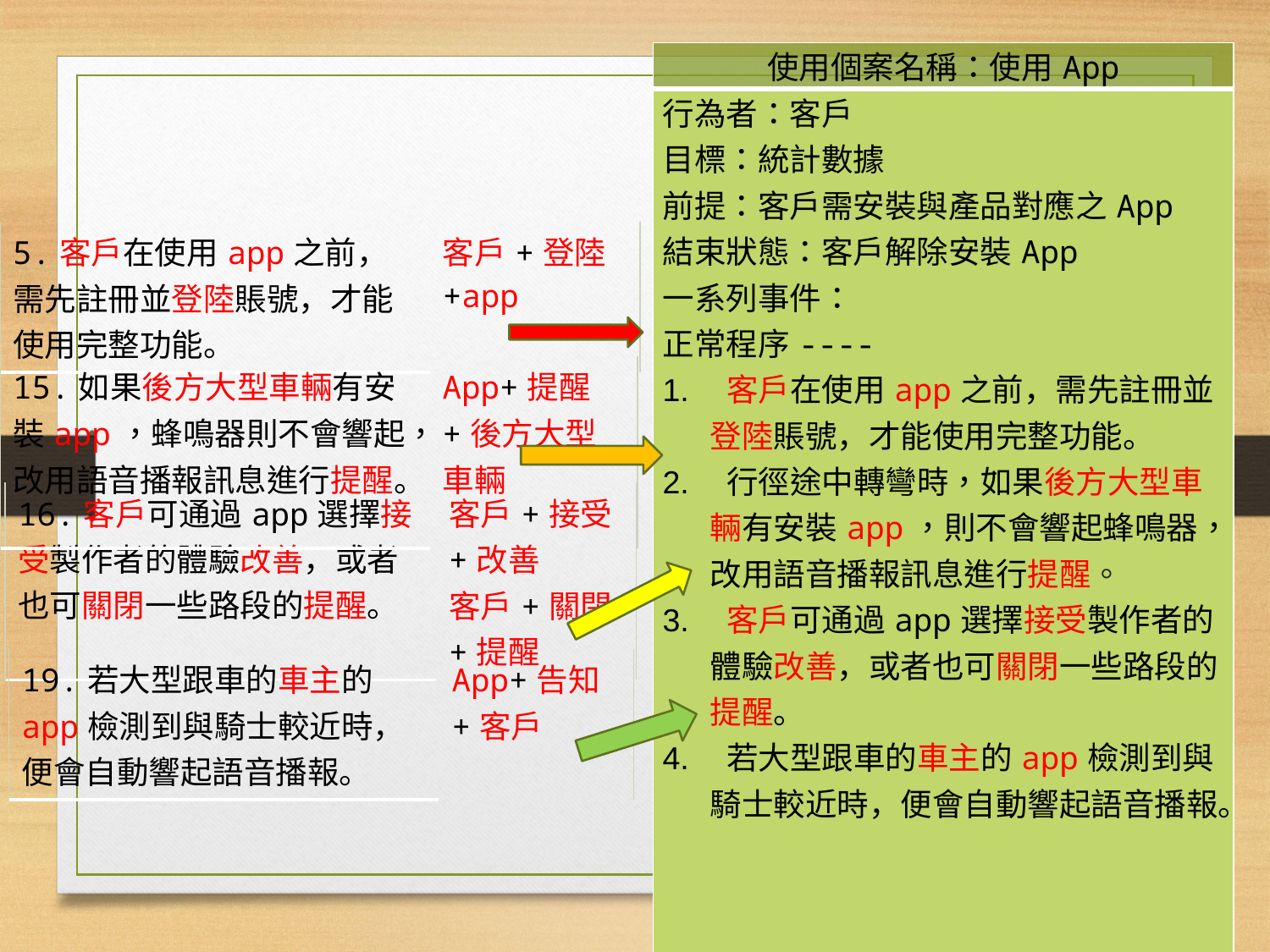

| 使用個案名稱：使用App |
| --- |
| 行為者：客戶 目標：統計數據 前提：客戶需安裝與產品對應之App 結束狀態：客戶解除安裝App 一系列事件： 正常程序---- 客戶在使用app之前，需先註冊並登陸賬號，才能使用完整功能。 行徑途中轉彎時，如果後方大型車輛有安裝app，則不會響起蜂鳴器，改用語音播報訊息進行提醒。 客戶可通過app選擇接受製作者的體驗改善，或者也可關閉一些路段的提醒。 若大型跟車的車主的app檢測到與騎士較近時，便會自動響起語音播報。 |
| 5.客戶在使用app之前，需先註冊並登陸賬號，才能使用完整功能。 | 客戶+登陸+app |
| --- | --- |

| 15.如果後方大型車輛有安裝app，蜂鳴器則不會響起，改用語音播報訊息進行提醒。 | App+提醒+後方大型車輛 |
| --- | --- |

| 16.客戶可通過app選擇接受製作者的體驗改善，或者也可關閉一些路段的提醒。 | 客戶+接受+改善 客戶+關閉+提醒 |
| --- | --- |

| 19.若大型跟車的車主的app檢測到與騎士較近時，便會自動響起語音播報。 | App+告知+客戶 |
| --- | --- |

20